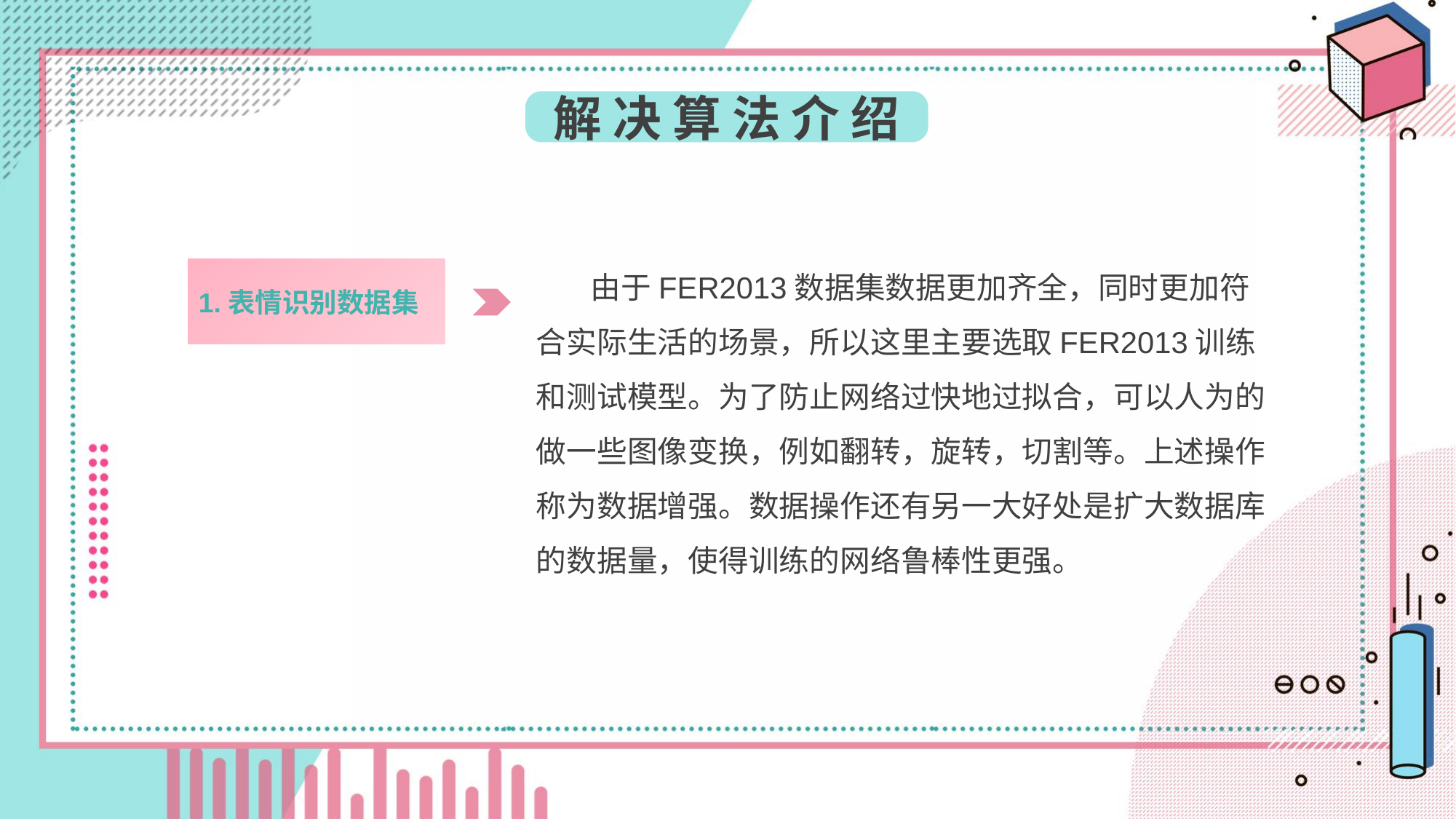

解 决 算 法 介 绍
由于FER2013数据集数据更加齐全，同时更加符合实际生活的场景，所以这里主要选取FER2013训练和测试模型。为了防止网络过快地过拟合，可以人为的做一些图像变换，例如翻转，旋转，切割等。上述操作称为数据增强。数据操作还有另一大好处是扩大数据库的数据量，使得训练的网络鲁棒性更强。
1.表情识别数据集